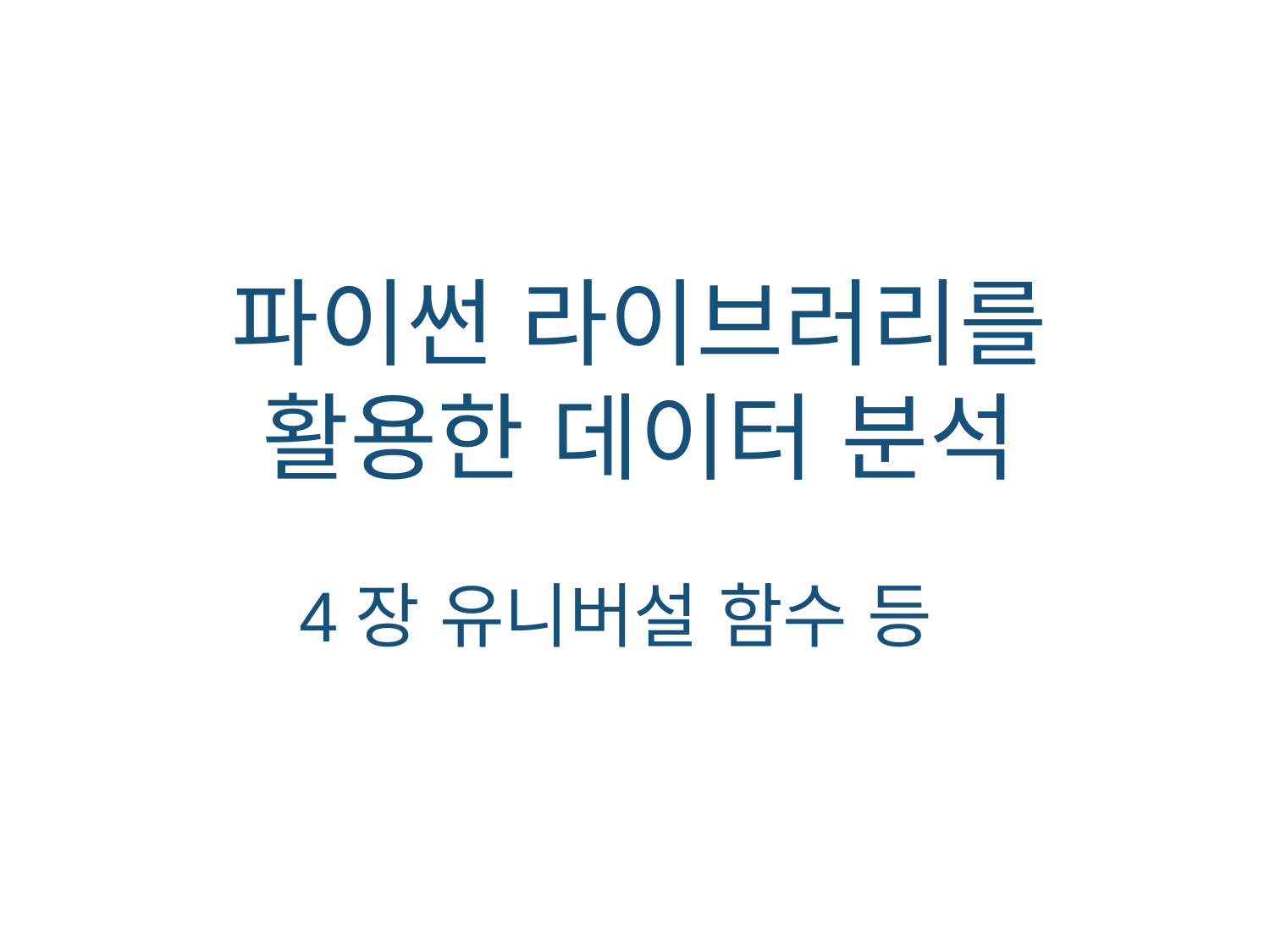

파이썬 라이브러리를
활용한 데이터 분석
4장 유니버설 함수 등